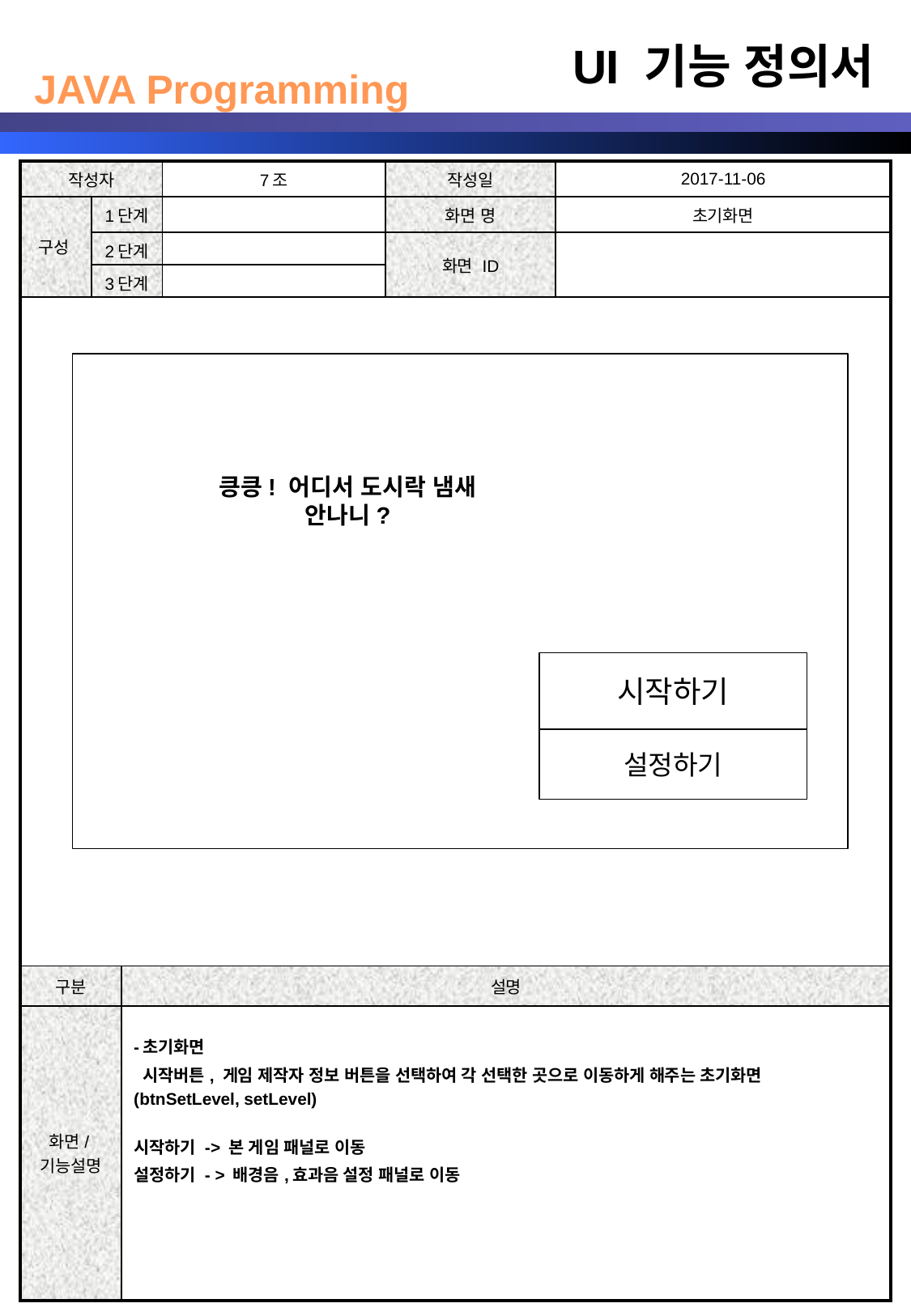

UI 기능 정의서

| 작성자 |  |  | 7조 | 작성일 | 2017-11-06 |
| --- | --- | --- | --- | --- | --- |
| 구성 | 1단계 |  |  | 화면 명 | 초기화면 |
|  | 2단계 |  |  | 화면 ID |  |
|  | 3단계 |  |  |  |  |
|  |  |  |  |  |  |
| 구분 |  | 설명 |  |  |  |
| 화면/기능설명 |  | -초기화면 시작버튼, 게임 제작자 정보 버튼을 선택하여 각 선택한 곳으로 이동하게 해주는 초기화면 (btnSetLevel, setLevel) 시작하기 -> 본 게임 패널로 이동 설정하기 - > 배경음,효과음 설정 패널로 이동 |  |  |  |
설비마스터

킁킁! 어디서 도시락 냄새
안나니?
시작하기
설정하기